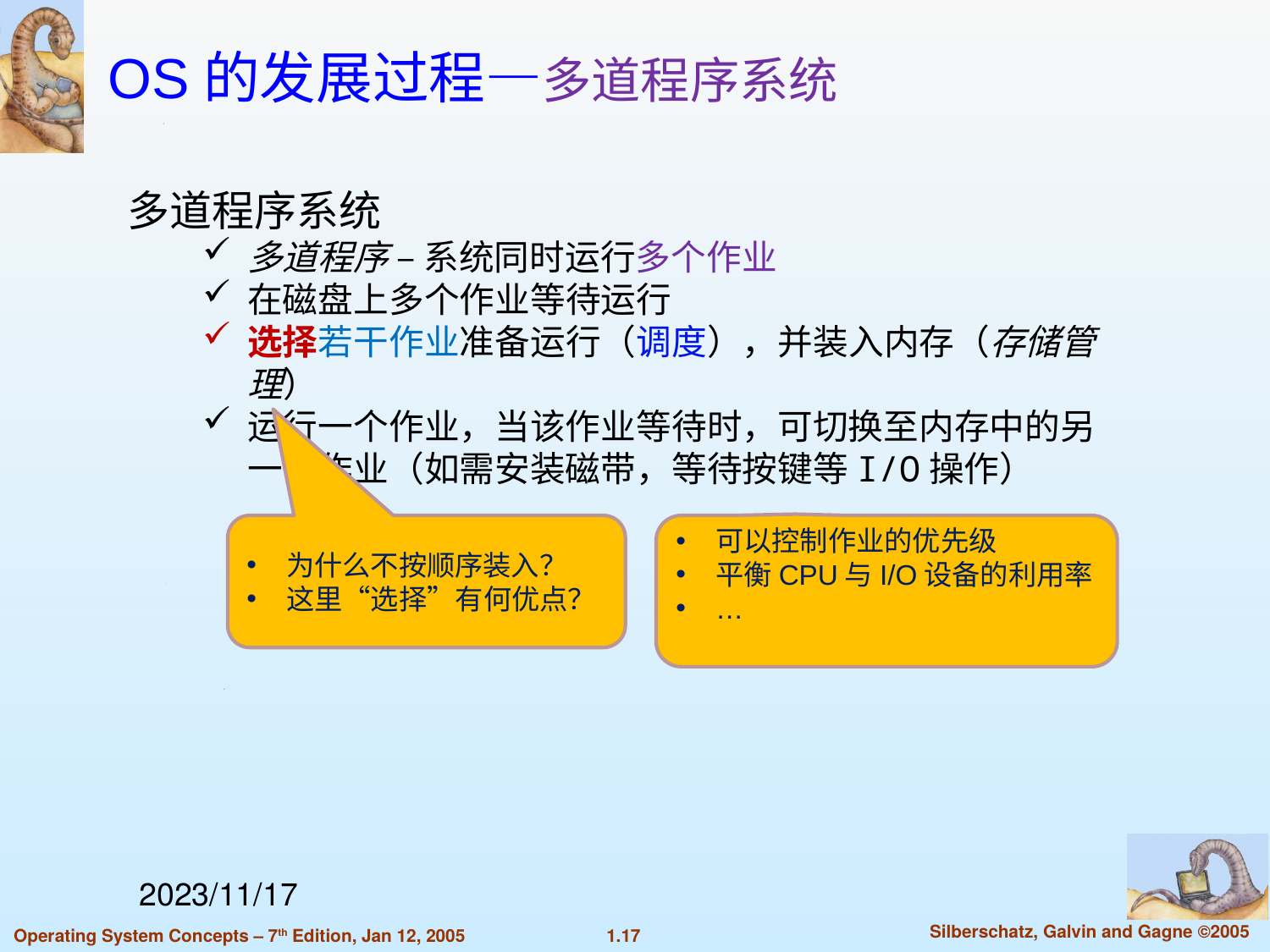

OS的发展过程—多道程序系统
多道程序系统
多道程序 – 系统同时运行多个作业
在磁盘上多个作业等待运行
选择若干作业准备运行（调度），并装入内存（存储管理）
运行一个作业，当该作业等待时，可切换至内存中的另一个作业（如需安装磁带，等待按键等I/O操作）
为什么不按顺序装入？
这里“选择”有何优点？
可以控制作业的优先级
平衡CPU与I/O设备的利用率
…

2023/11/17